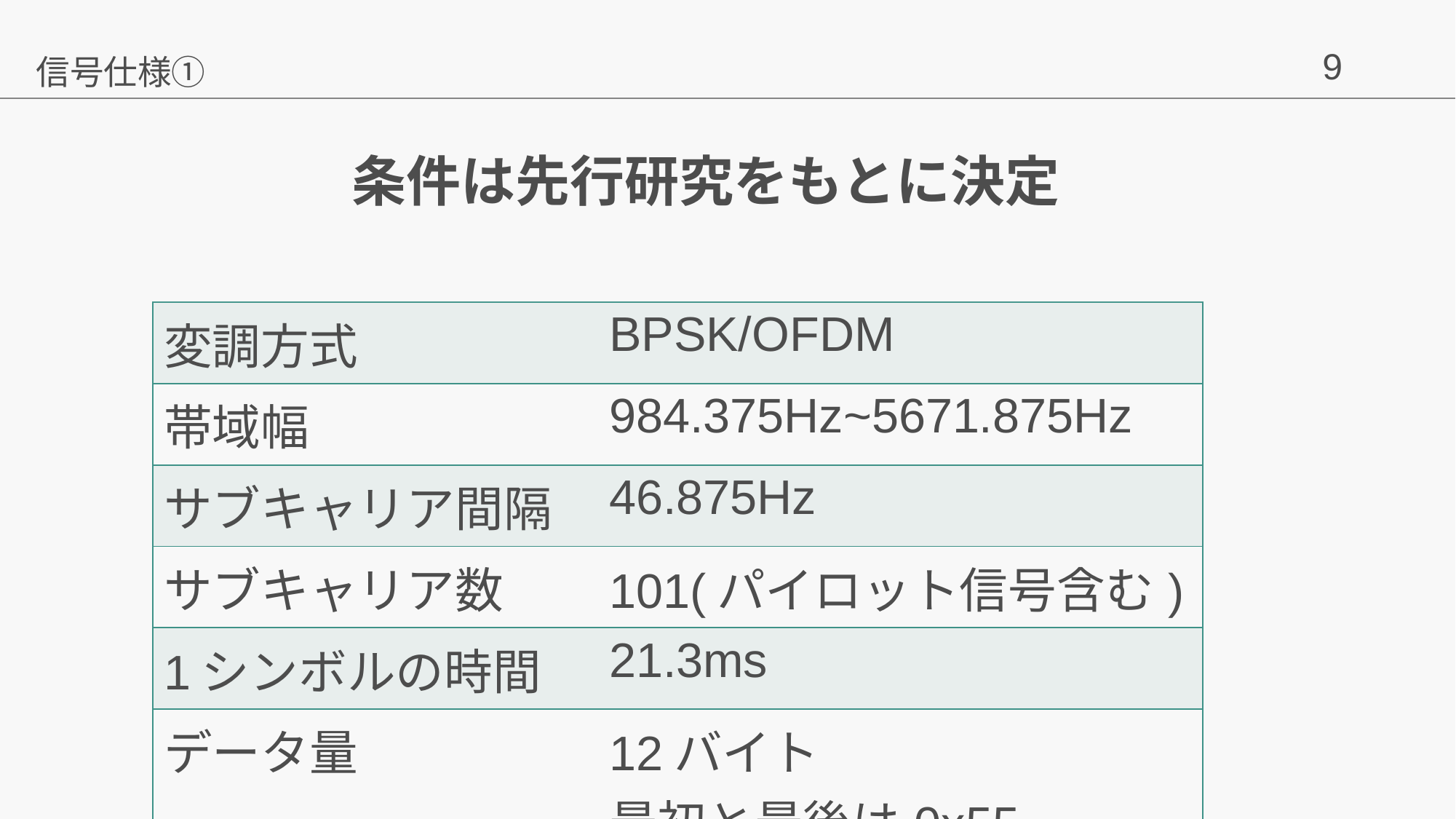

信号仕様①
条件は先行研究をもとに決定

|  |  |
| --- | --- |
| 変調方式 | BPSK/OFDM |
| 帯域幅 | 984.375Hz~5671.875Hz |
| サブキャリア間隔 | 46.875Hz |
| サブキャリア数 | 101(パイロット信号含む) |
| 1シンボルの時間 | 21.3ms |
| データ量 | 12バイト 最初と最後は0x55 |